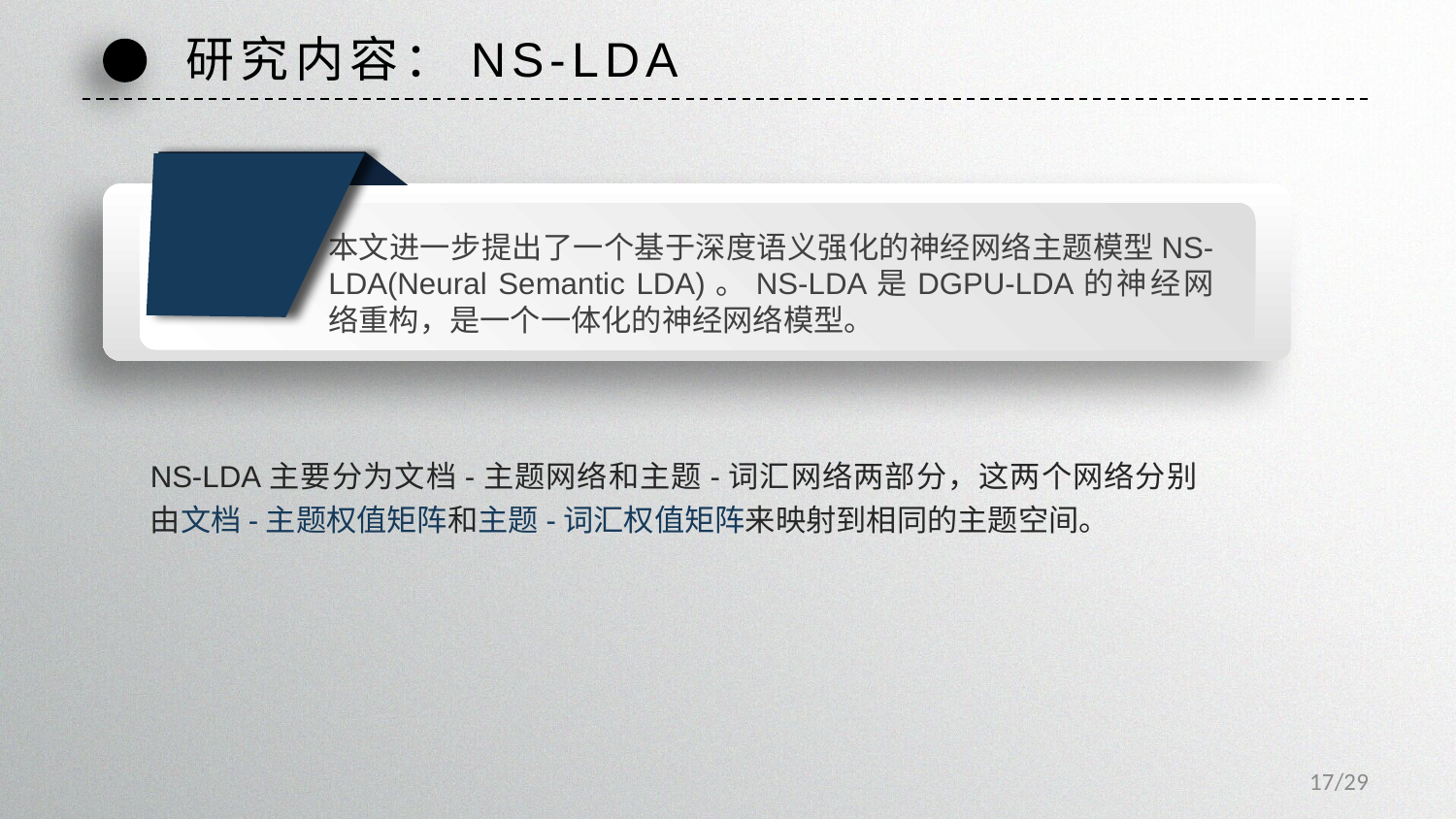

研究内容：NS-LDA

PPT模板：www.1ppt.com/moban/                  PPT素材：www.1ppt.com/sucai/
PPT背景：www.1ppt.com/beijing/                   PPT图表：www.1ppt.com/tubiao/
PPT下载：www.1ppt.com/xiazai/                     PPT教程： www.1ppt.com/powerpoint/
资料下载：www.1ppt.com/ziliao/                   范文下载：www.1ppt.com/fanwen/
试卷下载：www.1ppt.com/shiti/                     教案下载：www.1ppt.com/jiaoan/
PPT论坛：www.1ppt.cn                                     PPT课件：www.1ppt.com/kejian/
语文课件：www.1ppt.com/kejian/yuwen/    数学课件：www.1ppt.com/kejian/shuxue/
英语课件：www.1ppt.com/kejian/yingyu/    美术课件：www.1ppt.com/kejian/meishu/
科学课件：www.1ppt.com/kejian/kexue/     物理课件：www.1ppt.com/kejian/wuli/
化学课件：www.1ppt.com/kejian/huaxue/  生物课件：www.1ppt.com/kejian/shengwu/
地理课件：www.1ppt.com/kejian/dili/          历史课件：www.1ppt.com/kejian/lishi/
本文进一步提出了一个基于深度语义强化的神经网络主题模型NS-LDA(Neural Semantic LDA)。NS-LDA是DGPU-LDA的神经网络重构，是一个一体化的神经网络模型。
NS-LDA主要分为文档-主题网络和主题-词汇网络两部分，这两个网络分别由文档-主题权值矩阵和主题-词汇权值矩阵来映射到相同的主题空间。
17